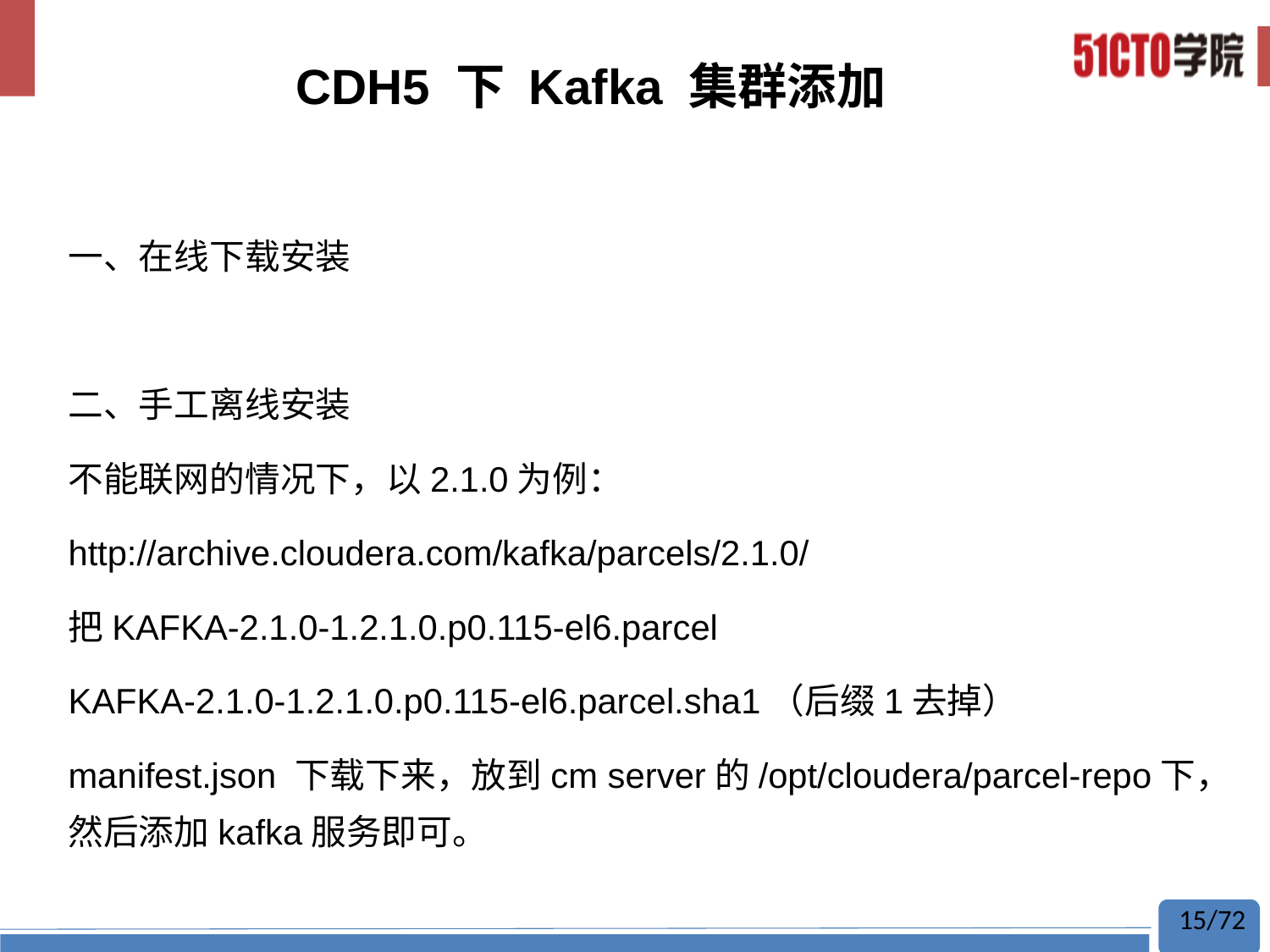

# CDH5 下 Kafka 集群添加
一、在线下载安装

二、手工离线安装
不能联网的情况下，以2.1.0为例：
http://archive.cloudera.com/kafka/parcels/2.1.0/
把KAFKA-2.1.0-1.2.1.0.p0.115-el6.parcel
KAFKA-2.1.0-1.2.1.0.p0.115-el6.parcel.sha1（后缀1去掉）
manifest.json 下载下来，放到cm server的/opt/cloudera/parcel-repo下，然后添加kafka服务即可。